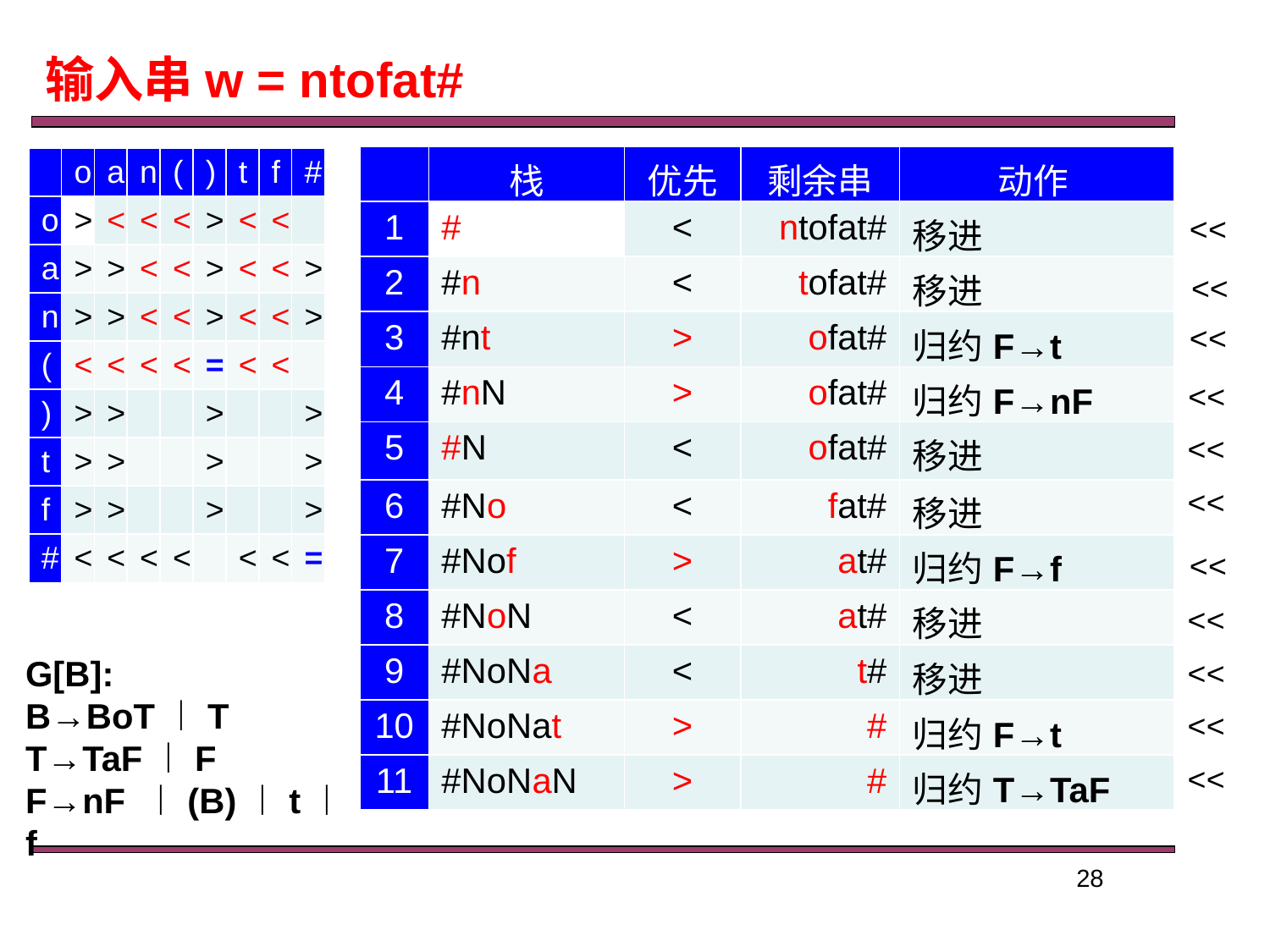

输入串w = ntofat#
|  | 栈 | 优先 | 剩余串 | 动作 |
| --- | --- | --- | --- | --- |
| 1 | # | < | ntofat# | 移进 |
| 2 | #n | < | tofat# | 移进 |
| 3 | #nt | > | ofat# | 归约F→t |
| 4 | #nN | > | ofat# | 归约F→nF |
| 5 | #N | < | ofat# | 移进 |
| 6 | #No | < | fat# | 移进 |
| 7 | #Nof | > | at# | 归约F→f |
| 8 | #NoN | < | at# | 移进 |
| 9 | #NoNa | < | t# | 移进 |
| 10 | #NoNat | > | # | 归约F→t |
| 11 | #NoNaN | > | # | 归约T→TaF |
|  | o | a | n | ( | ) | t | f | # |
| --- | --- | --- | --- | --- | --- | --- | --- | --- |
| o | > | < | < | < | > | < | < |  |
| a | > | > | < | < | > | < | < | > |
| n | > | > | < | < | > | < | < | > |
| ( | < | < | < | < | = | < | < |  |
| ) | > | > |  |  | > |  |  | > |
| t | > | > |  |  | > |  |  | > |
| f | > | > |  |  | > |  |  | > |
| # | < | < | < | < |  | < | < | = |
<<
<<
<<
<<
<<
<<
<<
<<
G[B]:
B→BoT︱T
T→TaF︱F
F→nF ︱(B)︱t︱f
<<
<<
<<
28